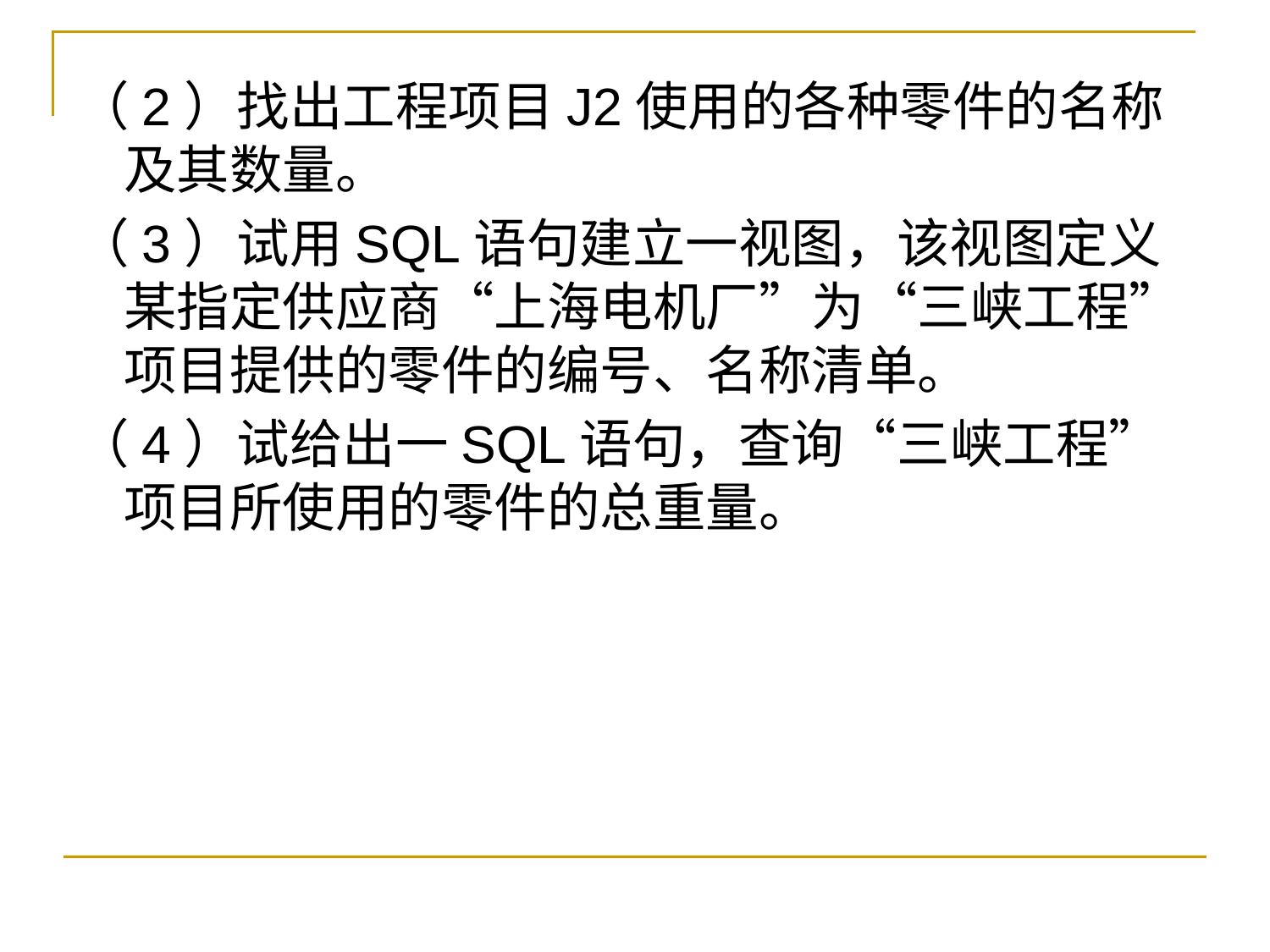

（2）找出工程项目J2使用的各种零件的名称及其数量。
（3）试用SQL语句建立一视图，该视图定义某指定供应商“上海电机厂”为“三峡工程”项目提供的零件的编号、名称清单。
（4）试给出一SQL语句，查询“三峡工程”项目所使用的零件的总重量。